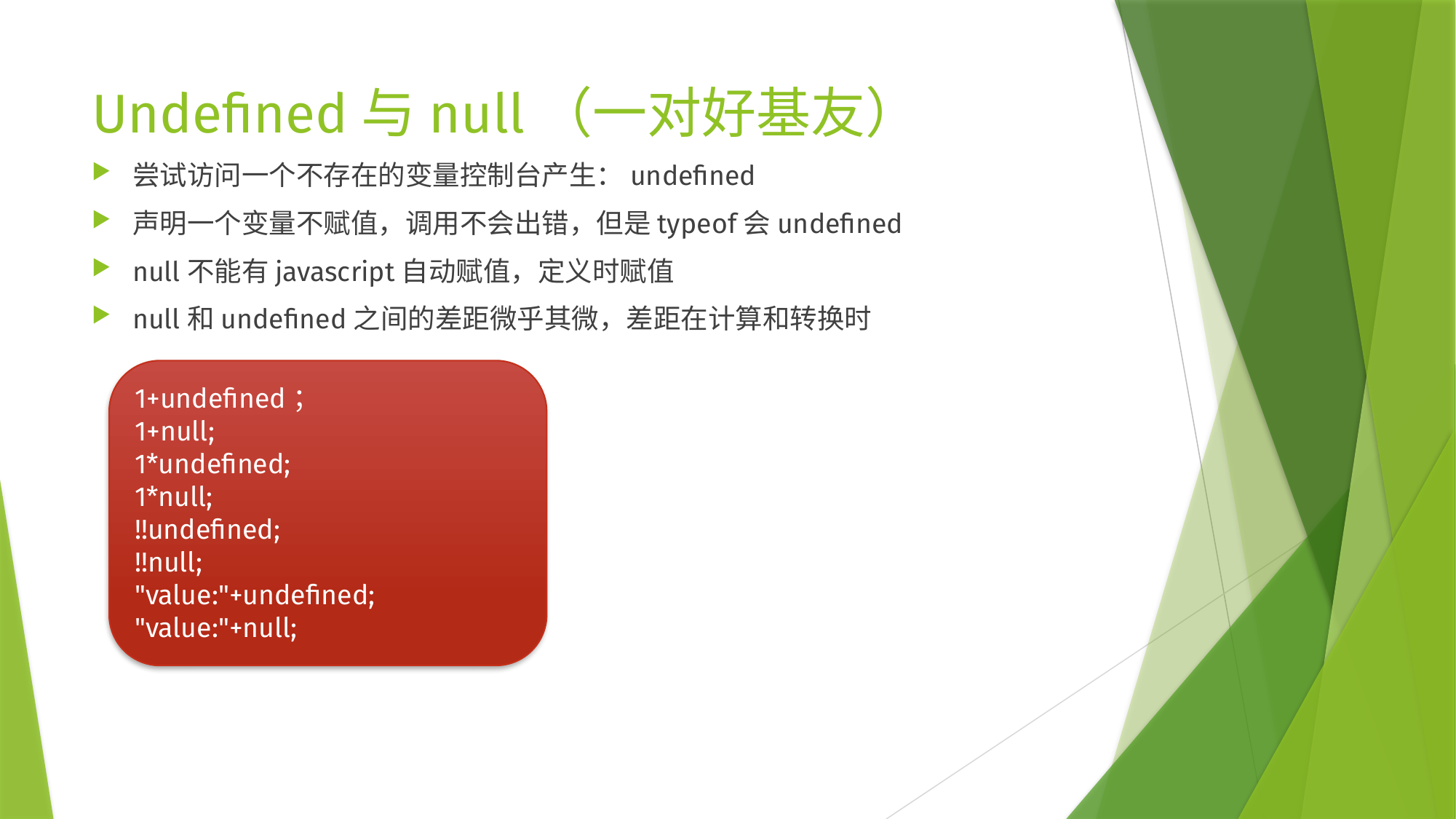

# Undefined与null（一对好基友）
尝试访问一个不存在的变量控制台产生：undefined
声明一个变量不赋值，调用不会出错，但是typeof会undefined
null不能有javascript自动赋值，定义时赋值
null和undefined之间的差距微乎其微，差距在计算和转换时

1+undefined；
1+null;
1*undefined;
1*null;
!!undefined;
!!null;
"value:"+undefined;
"value:"+null;